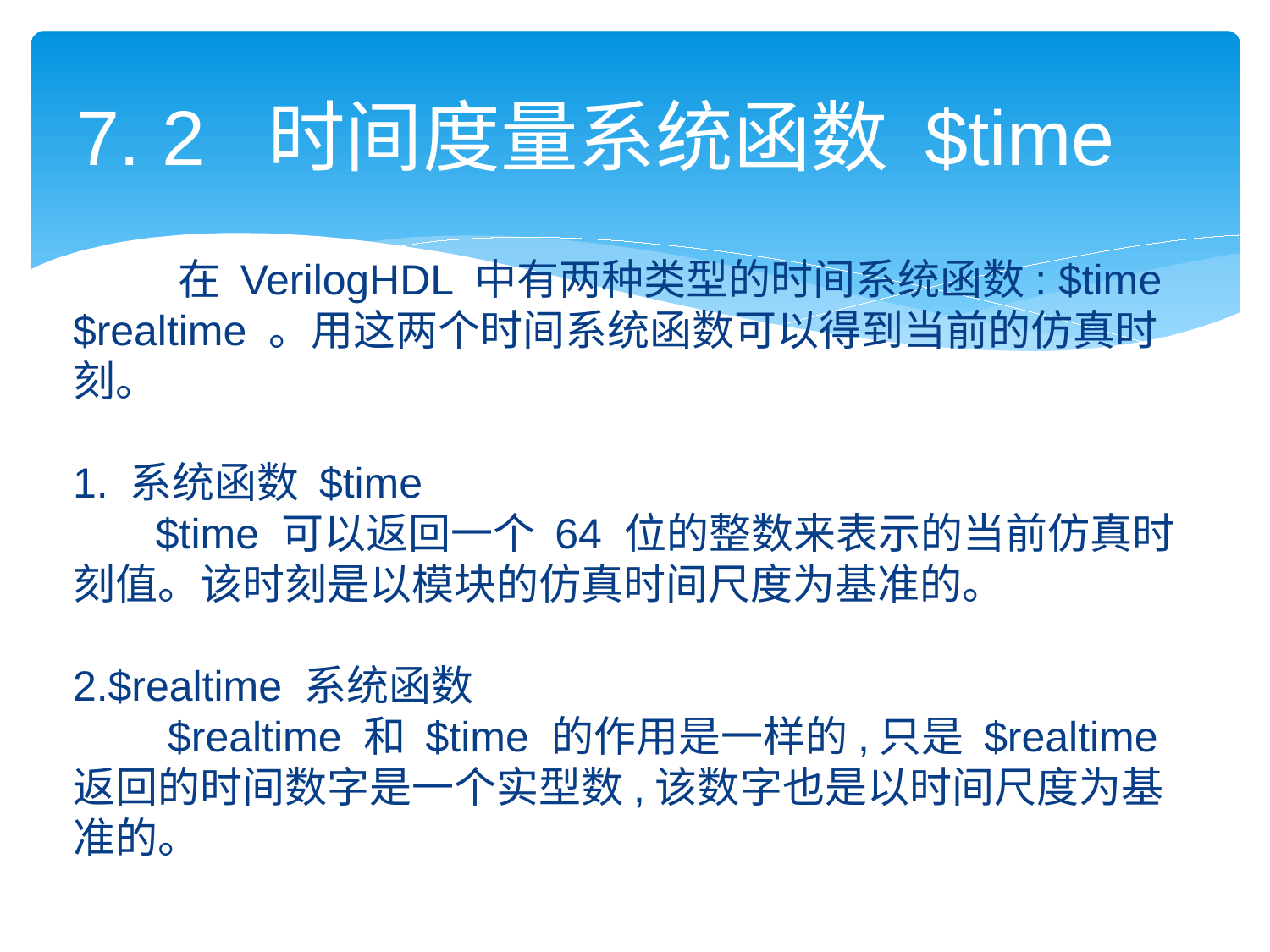

# 7. 2  时间度量系统函数 $time
          在 VerilogHDL 中有两种类型的时间系统函数: $time $realtime 。用这两个时间系统函数可以得到当前的仿真时刻。

1. 系统函数 $time
       $time 可以返回一个 64 位的整数来表示的当前仿真时刻值。该时刻是以模块的仿真时间尺度为基准的。

2.$realtime 系统函数
        $realtime 和 $time 的作用是一样的,只是 $realtime 返回的时间数字是一个实型数,该数字也是以时间尺度为基准的。